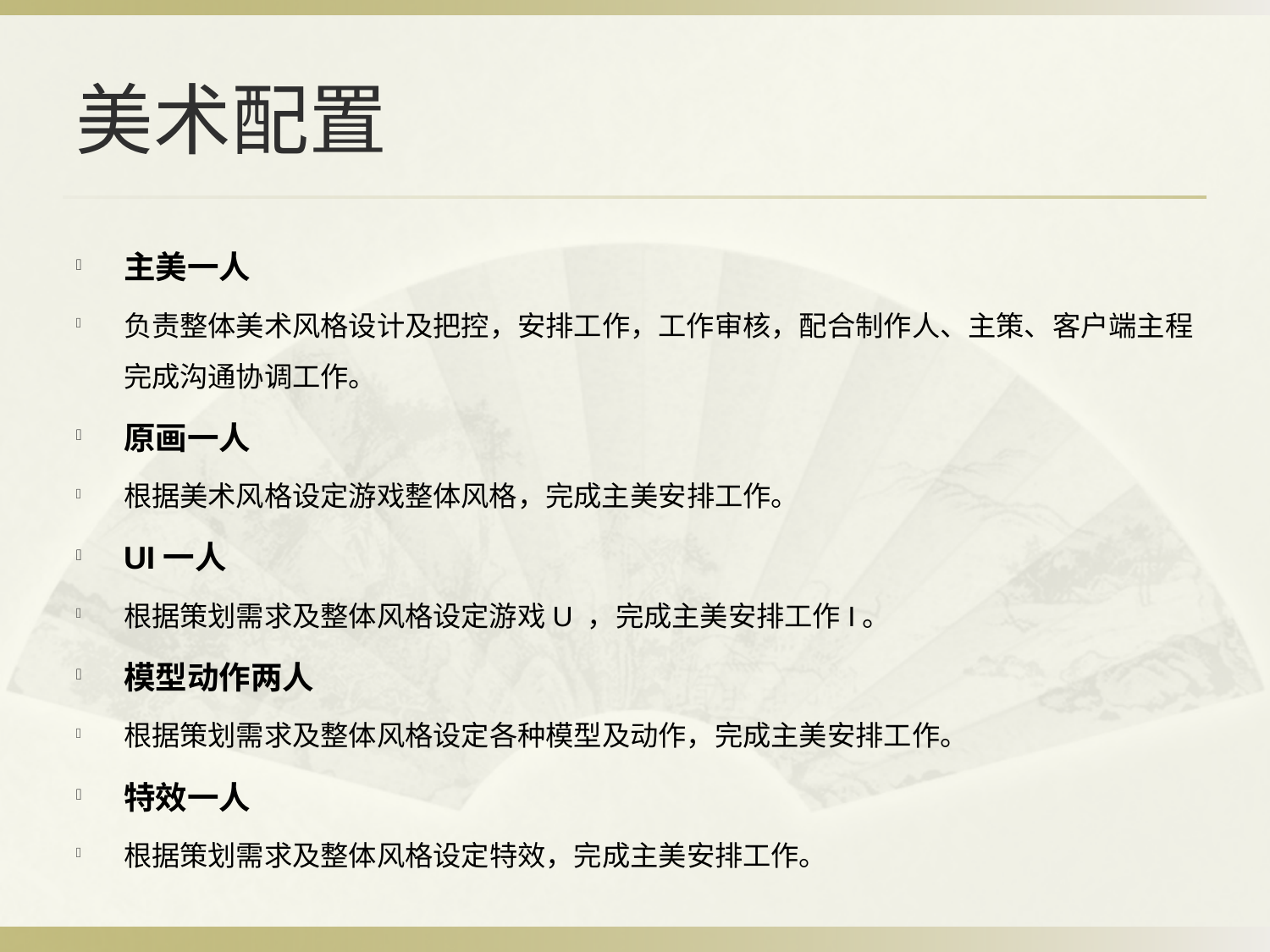

# 美术配置
主美一人
负责整体美术风格设计及把控，安排工作，工作审核，配合制作人、主策、客户端主程完成沟通协调工作。
原画一人
根据美术风格设定游戏整体风格，完成主美安排工作。
UI一人
根据策划需求及整体风格设定游戏U ，完成主美安排工作I。
模型动作两人
根据策划需求及整体风格设定各种模型及动作，完成主美安排工作。
特效一人
根据策划需求及整体风格设定特效，完成主美安排工作。